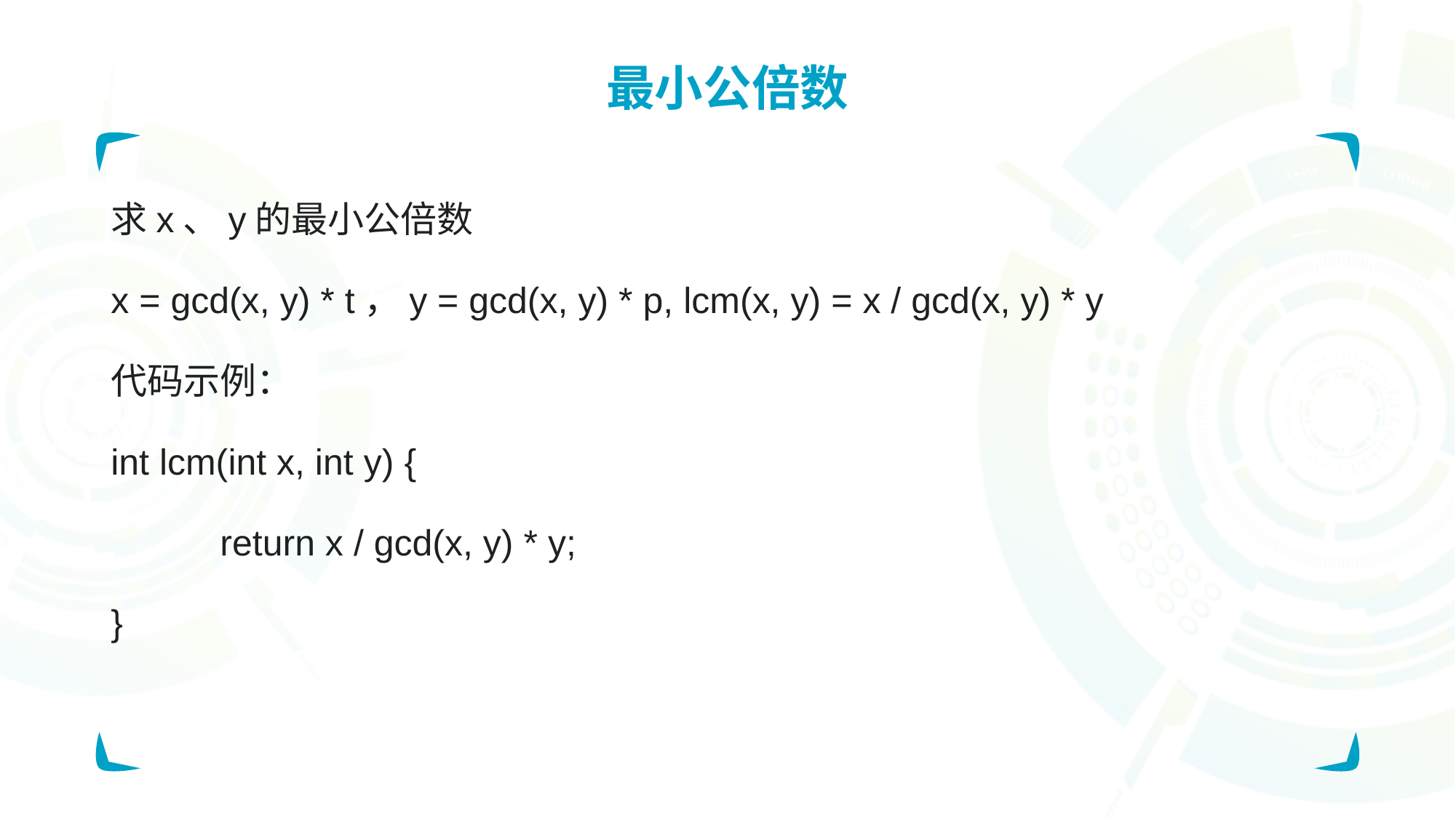

最小公倍数

求x、y的最小公倍数
x = gcd(x, y) * t，y = gcd(x, y) * p, lcm(x, y) = x / gcd(x, y) * y
代码示例：
int lcm(int x, int y) {
	return x / gcd(x, y) * y;
}